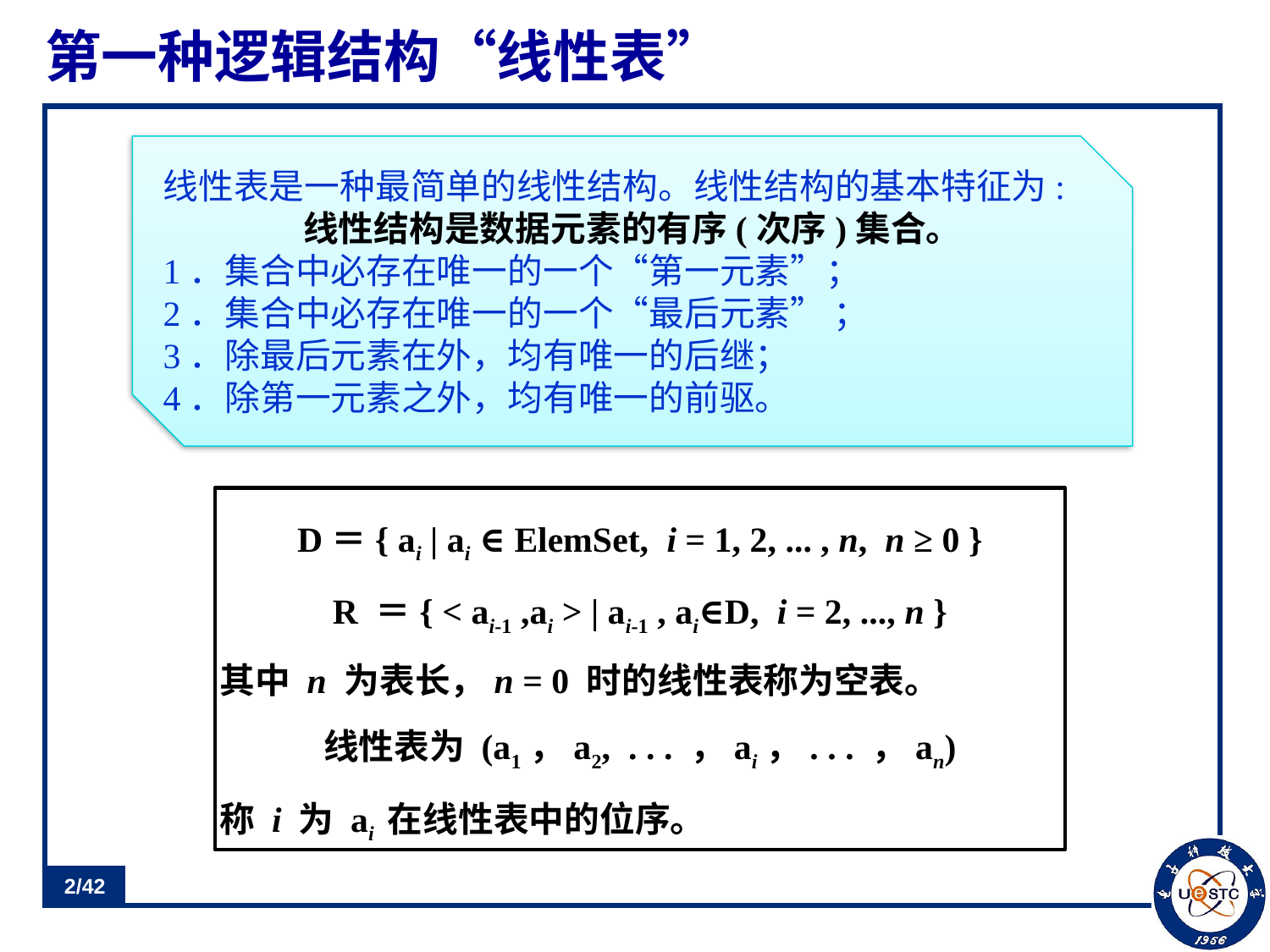

# 第一种逻辑结构“线性表”
线性表是一种最简单的线性结构。线性结构的基本特征为:
线性结构是数据元素的有序(次序)集合。
1．集合中必存在唯一的一个“第一元素”；
2．集合中必存在唯一的一个“最后元素” ；
3．除最后元素在外，均有唯一的后继；
4．除第一元素之外，均有唯一的前驱。
D＝{ ai | ai ∈ ElemSet,  i = 1, 2, ... , n,  n ≥ 0 }
R ＝{ < ai-1 ,ai > | ai-1 , ai∈D,  i = 2, ..., n }
其中 n 为表长，n = 0 时的线性表称为空表。
线性表为 (a1，a2,  . . . ，ai，. . . ，an)
称 i 为 ai 在线性表中的位序。
2/42